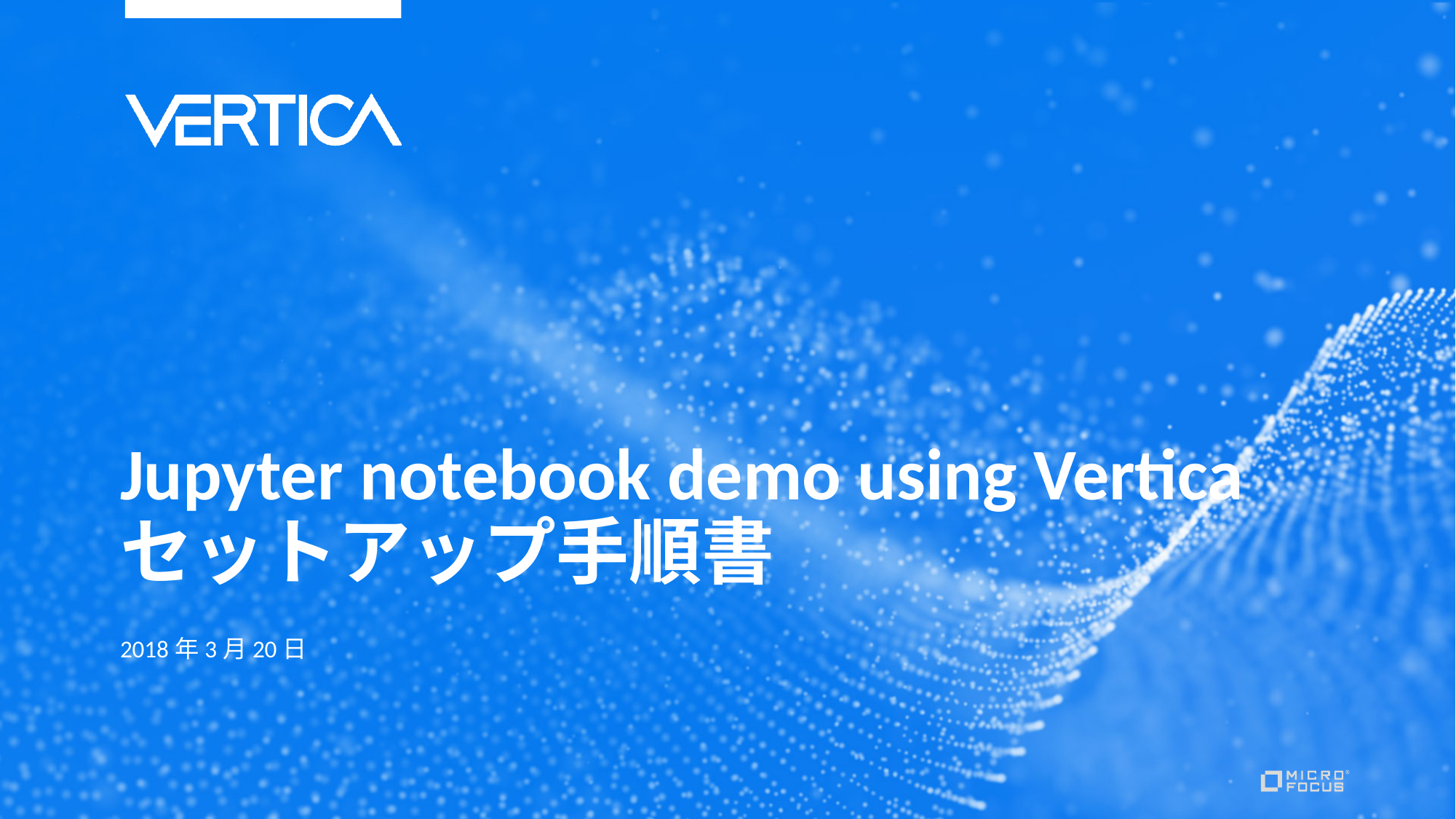

# Jupyter notebook demo using Vertica セットアップ手順書
2018年3月20日